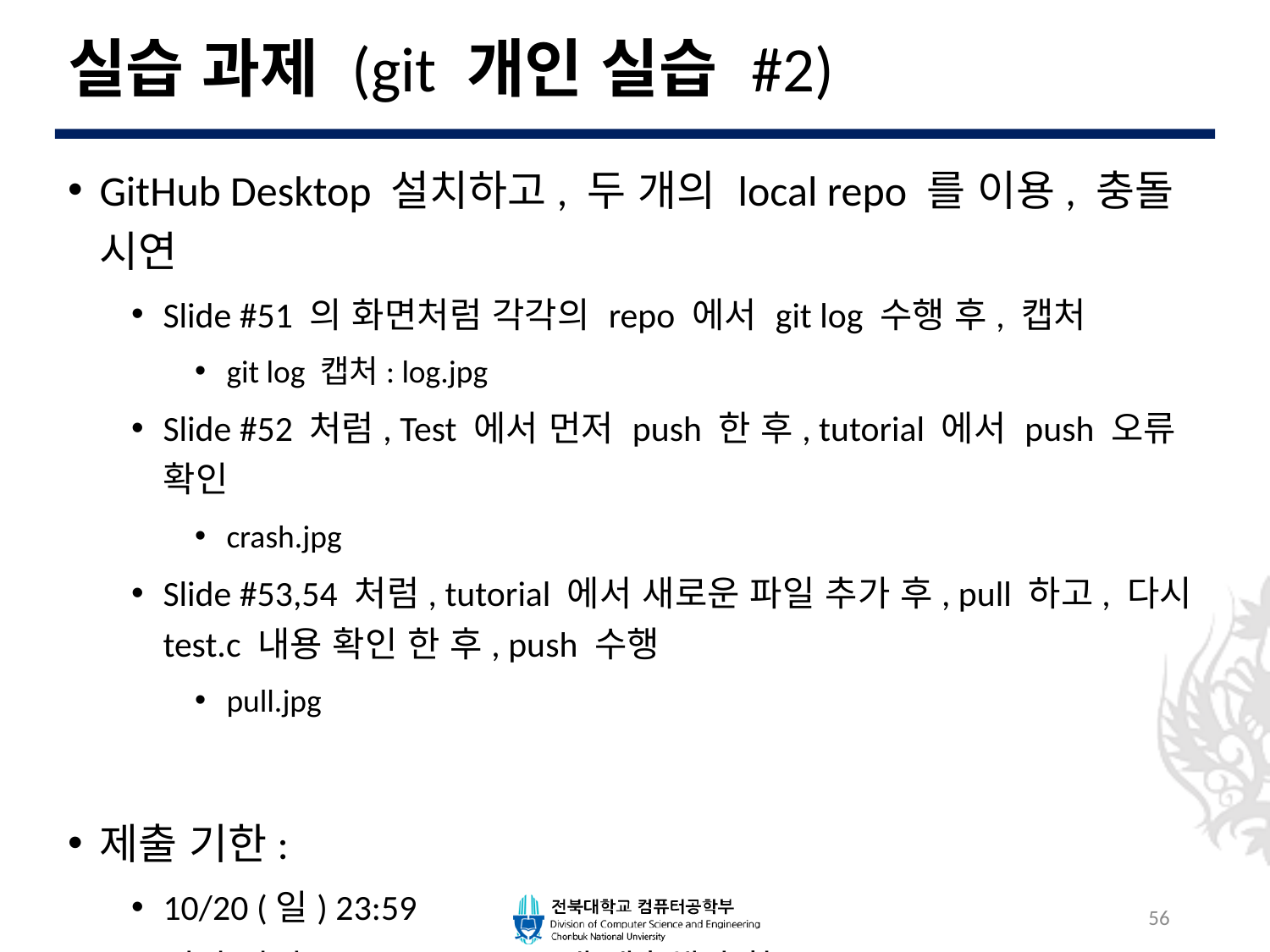

# 실습 과제 (git 개인 실습 #2)
GitHub Desktop 설치하고, 두 개의 local repo 를 이용, 충돌 시연
Slide #51 의 화면처럼 각각의 repo 에서 git log 수행 후, 캡처
git log 캡처: log.jpg
Slide #52 처럼, Test 에서 먼저 push 한 후, tutorial 에서 push 오류 확인
crash.jpg
Slide #53,54 처럼, tutorial 에서 새로운 파일 추가 후, pull 하고, 다시 test.c 내용 확인 한 후, push 수행
pull.jpg

제출 기한:
10/20 (일) 23:59
지각 감점: 5%p / day (3주 내 제출해야 함)

56